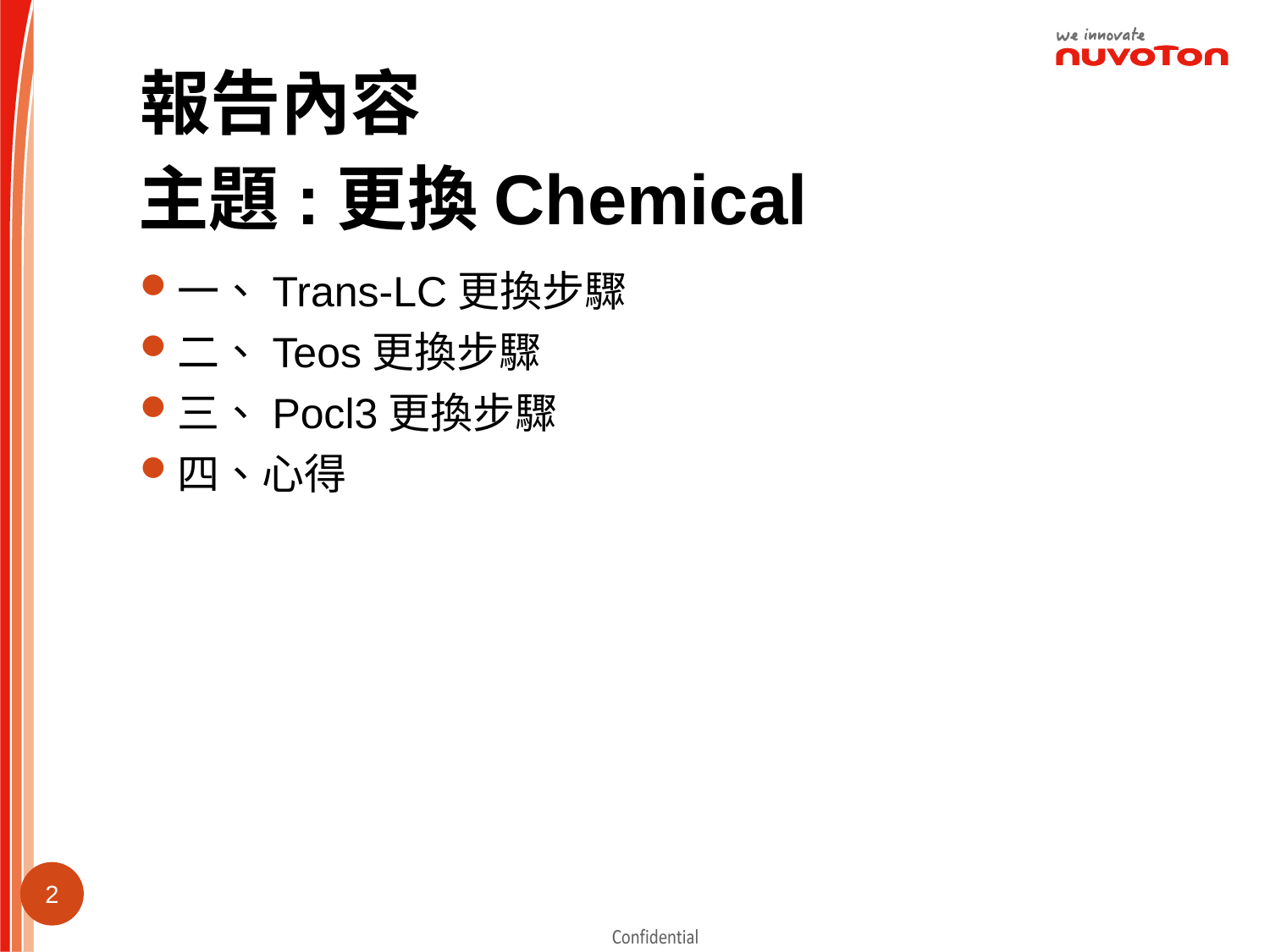

# 報告內容
主題:更換Chemical
一、Trans-LC更換步驟
二、Teos更換步驟
三、Pocl3更換步驟
四、心得

2